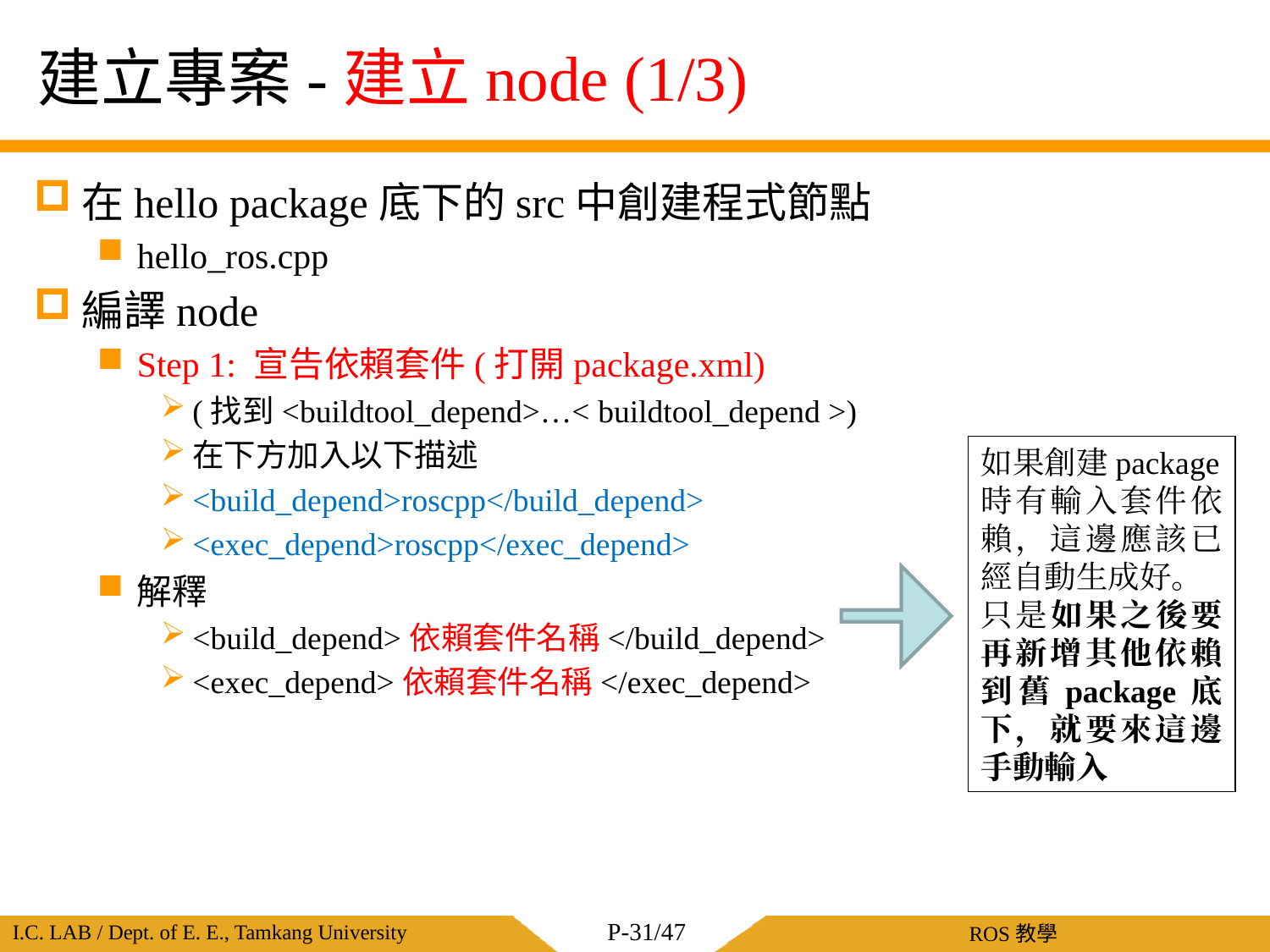

# 建立專案-建立node (1/3)
在hello package底下的src中創建程式節點
hello_ros.cpp
編譯node
Step 1: 宣告依賴套件(打開package.xml)
(找到<buildtool_depend>…< buildtool_depend >)
在下方加入以下描述
<build_depend>roscpp</build_depend>
<exec_depend>roscpp</exec_depend>
解釋
<build_depend>依賴套件名稱</build_depend>
<exec_depend>依賴套件名稱</exec_depend>
如果創建package時有輸入套件依賴，這邊應該已經自動生成好。
只是如果之後要再新增其他依賴到舊package底下，就要來這邊手動輸入